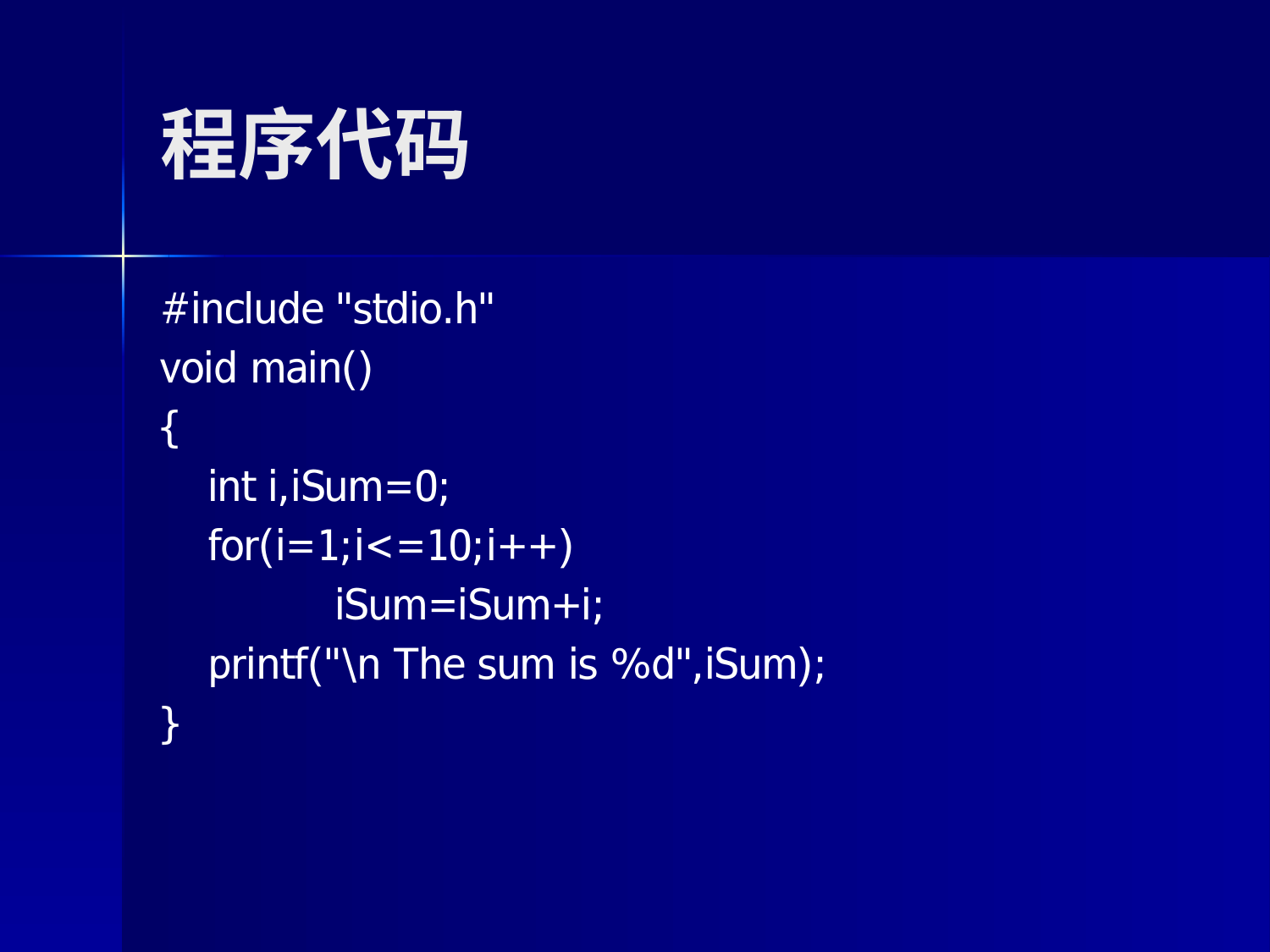

# 程序代码
#include "stdio.h"
void main()
{
	int i,iSum=0;
	for(i=1;i<=10;i++)
		iSum=iSum+i;
	printf("\n The sum is %d",iSum);
}